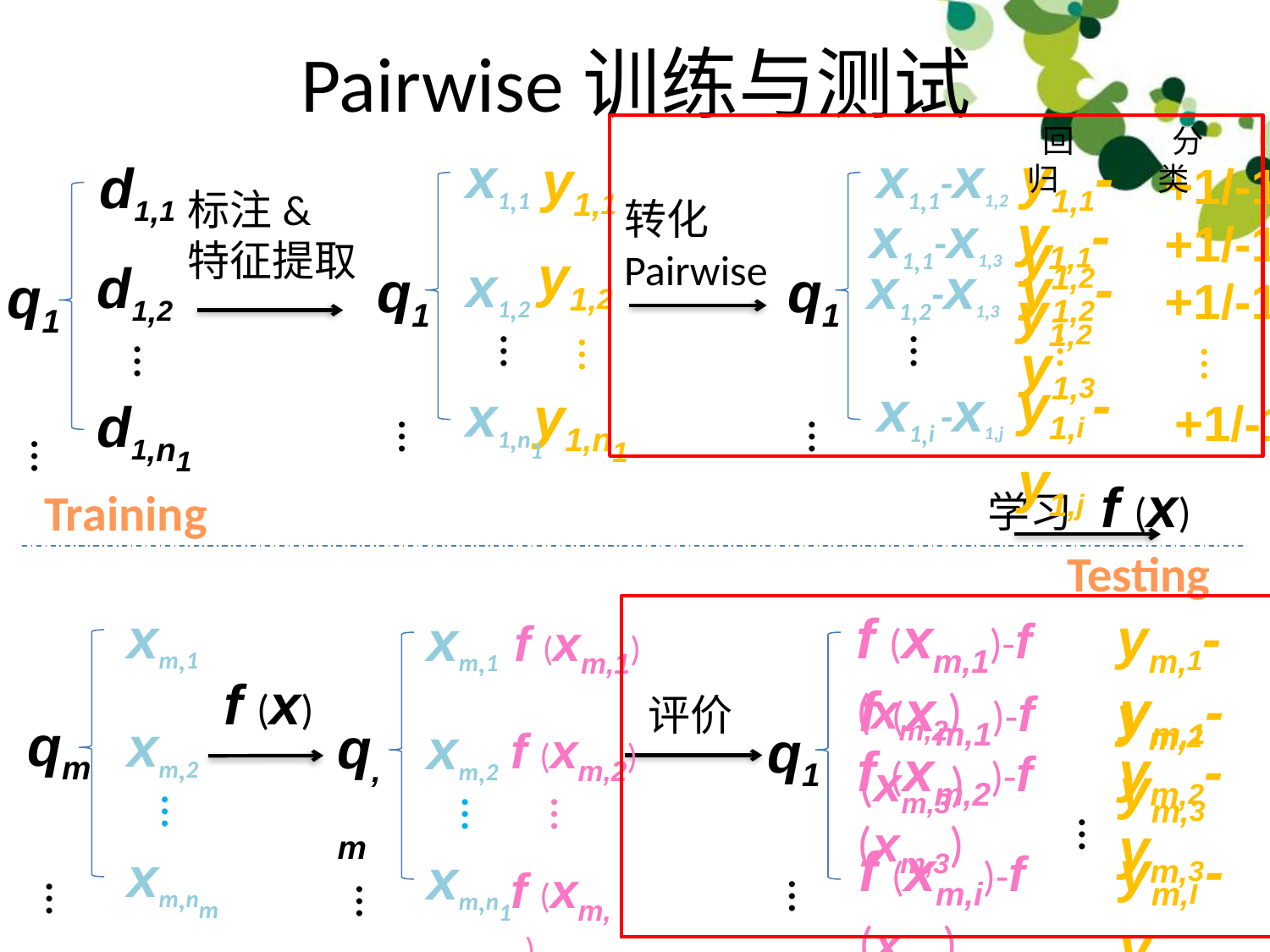

# Pairwise训练与测试
 回归
y1,1-y1,2

…
y1,1-y1,2

y1,2-y1,3

y1,i -y1,j

 分类
+1/-1
…
+1/-1
+1/-1
+1/-1
x1,1-x1,2

x1,1-x1,3

x1,2-x1,3

q1
…
x1,i -x1,j

…

x1,1

x1,2
q1
…
x1,n1
…
y1,1
y1,2
…
y1,n1
d1,1

d1,2
q1
…
d1,n1
…
标注&
特征提取
转化Pairwise
学习  f (x)
Training
Testing
xm,1
xm,2
…
xm,nm

qm
…

f (xm,1)-f (xm,2)

ym,1-ym,2

xm,1
xm,2
…
xm,n1
 f (xm,1)
 f (xm,2)
…
 f (xm, nm)

q,m
…

 f (x)
f (xm,1)-f (xm,3)

ym,1-ym,3

评价
q1
f (xm,2)-f (xm,3)

ym,2-ym,3

…
f (xm,i)-f (xm,j)

ym,I -ym,j

…